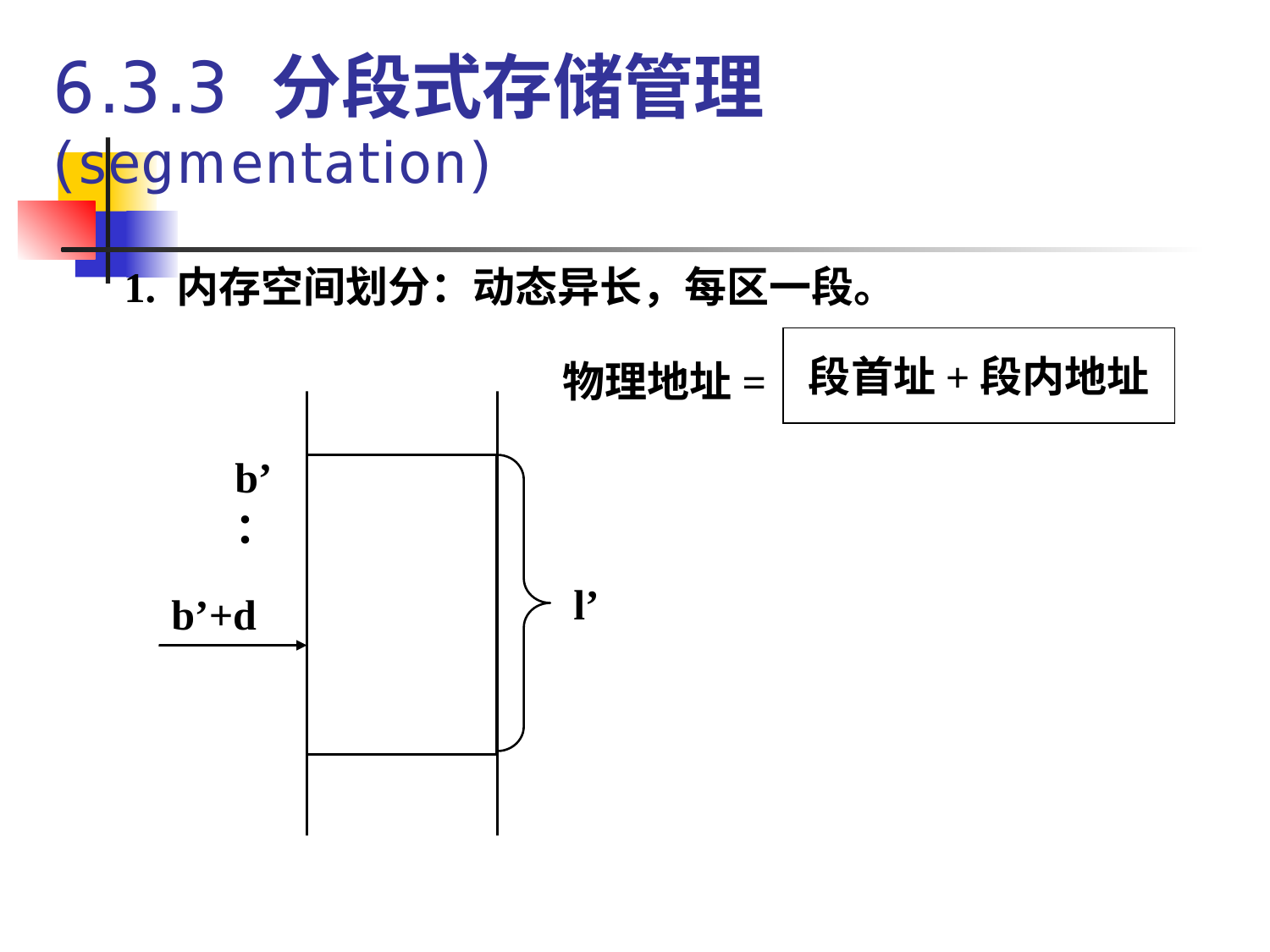

# 6.3.3 分段式存储管理(segmentation)

1. 内存空间划分：动态异长，每区一段。
段首址+段内地址
物理地址=

b’：

l’
b’+d